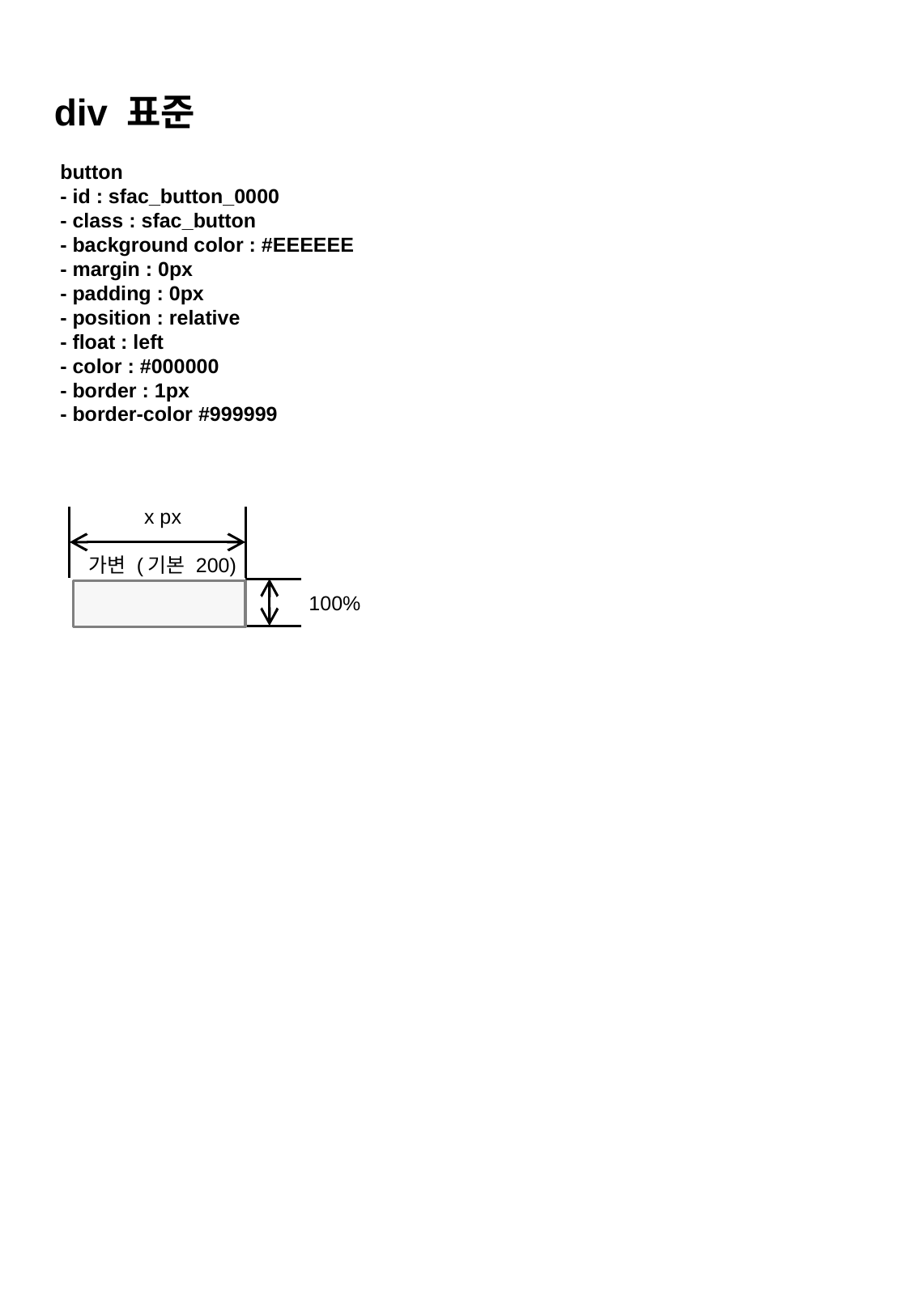

div 표준
button
- id : sfac_button_0000
- class : sfac_button
- background color : #EEEEEE
- margin : 0px
- padding : 0px
- position : relative
- float : left
- color : #000000
- border : 1px
- border-color #999999
x px

가변 (기본 200)

100%